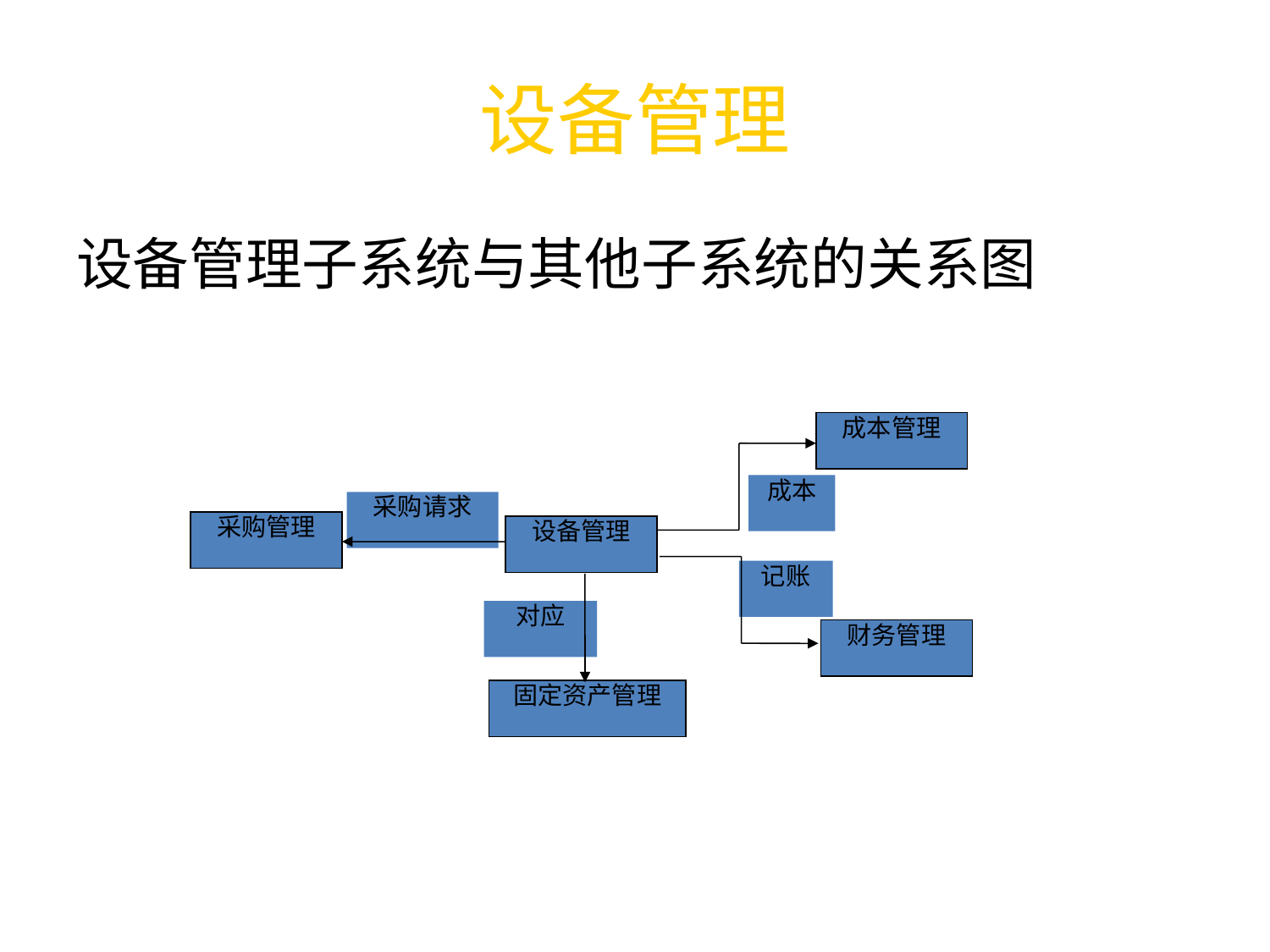

# 设备管理
设备管理子系统与其他子系统的关系图
成本管理

成本
采购请求
采购管理
设备管理

记账

对应
财务管理
固定资产管理